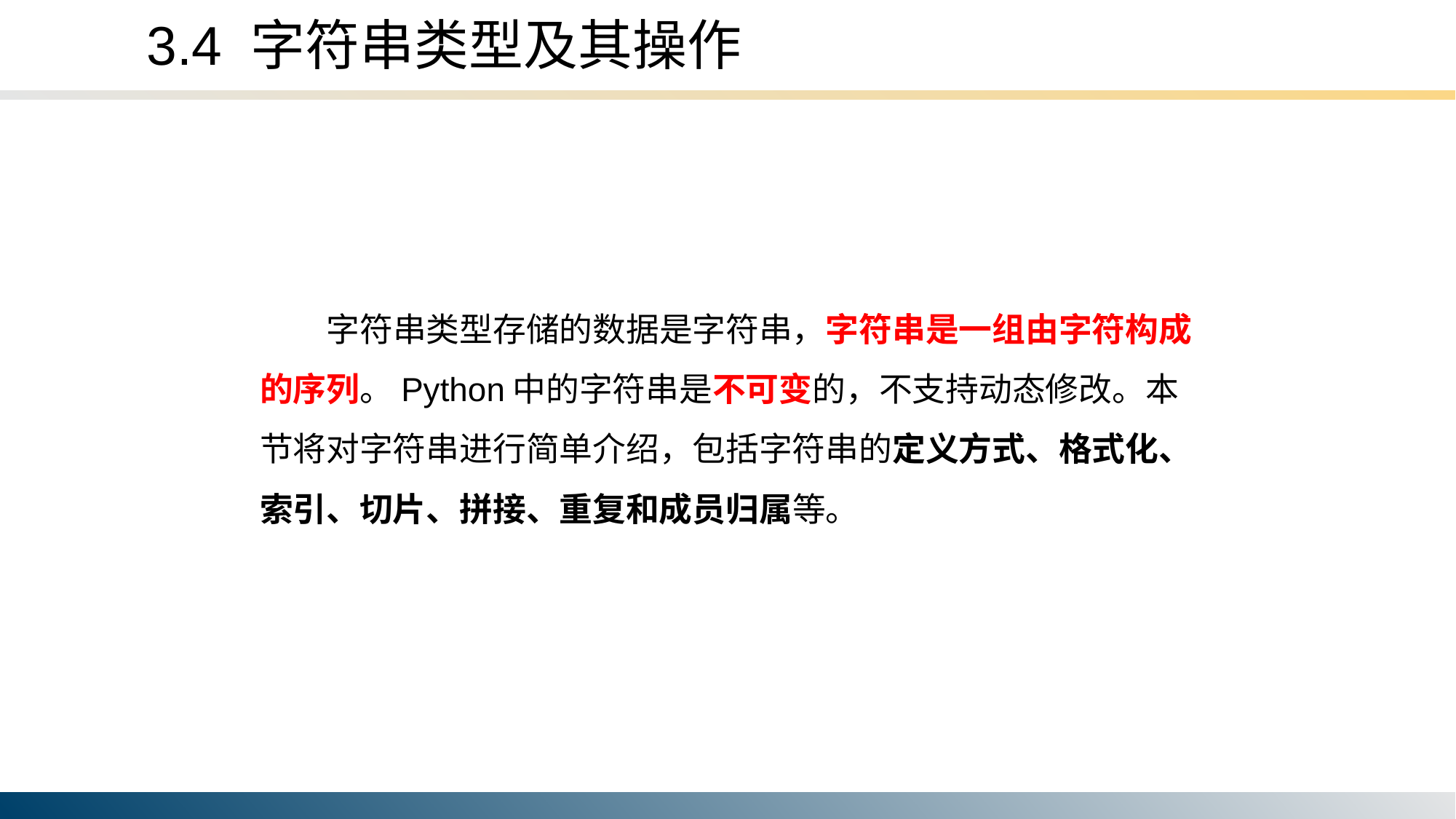

3.4 字符串类型及其操作

字符串类型存储的数据是字符串，字符串是一组由字符构成的序列。Python中的字符串是不可变的，不支持动态修改。本节将对字符串进行简单介绍，包括字符串的定义方式、格式化、索引、切片、拼接、重复和成员归属等。